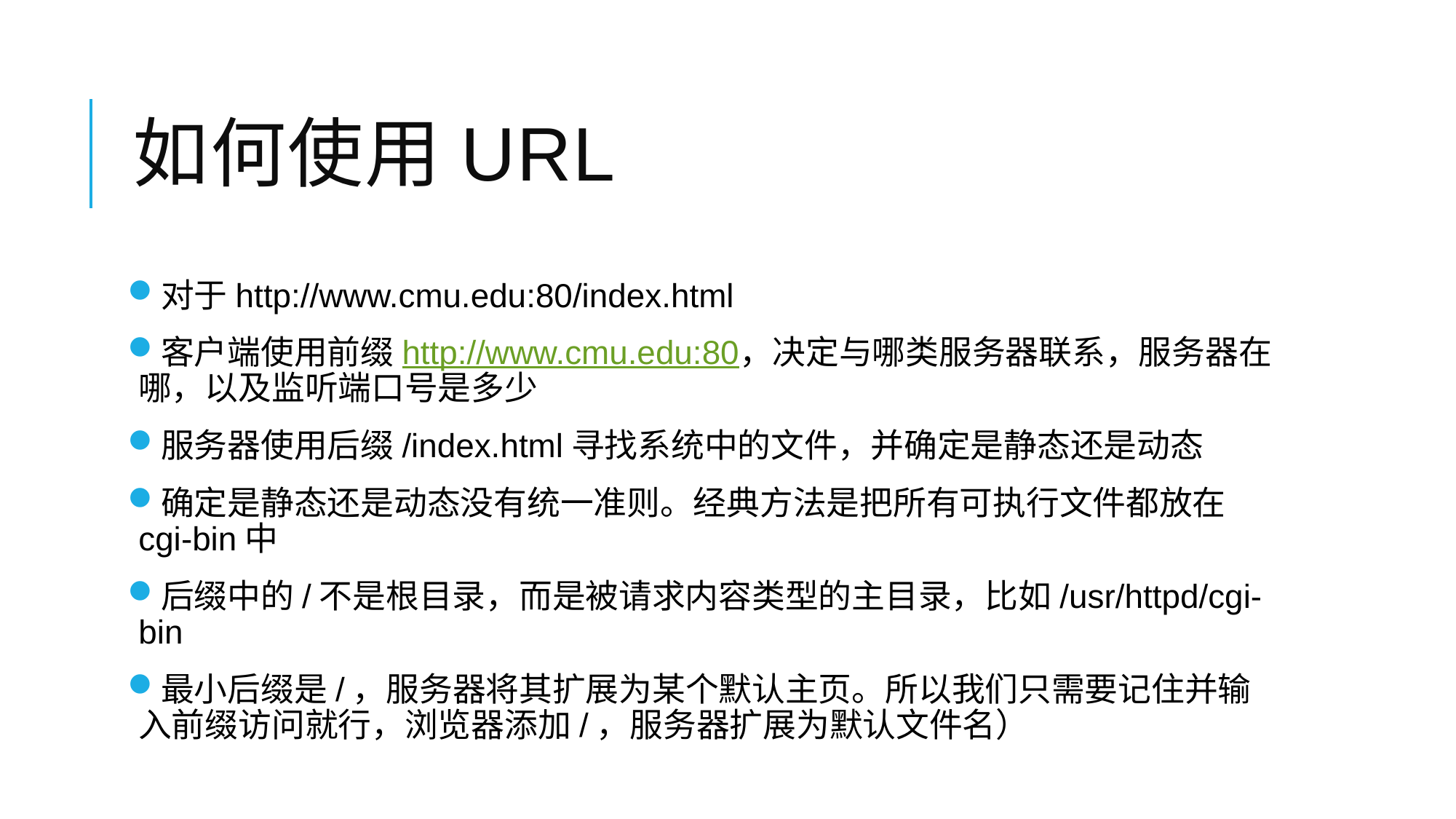

# 如何使用URL
对于http://www.cmu.edu:80/index.html
客户端使用前缀http://www.cmu.edu:80，决定与哪类服务器联系，服务器在哪，以及监听端口号是多少
服务器使用后缀/index.html寻找系统中的文件，并确定是静态还是动态
确定是静态还是动态没有统一准则。经典方法是把所有可执行文件都放在cgi-bin中
后缀中的/不是根目录，而是被请求内容类型的主目录，比如/usr/httpd/cgi-bin
最小后缀是/，服务器将其扩展为某个默认主页。所以我们只需要记住并输入前缀访问就行，浏览器添加/，服务器扩展为默认文件名）